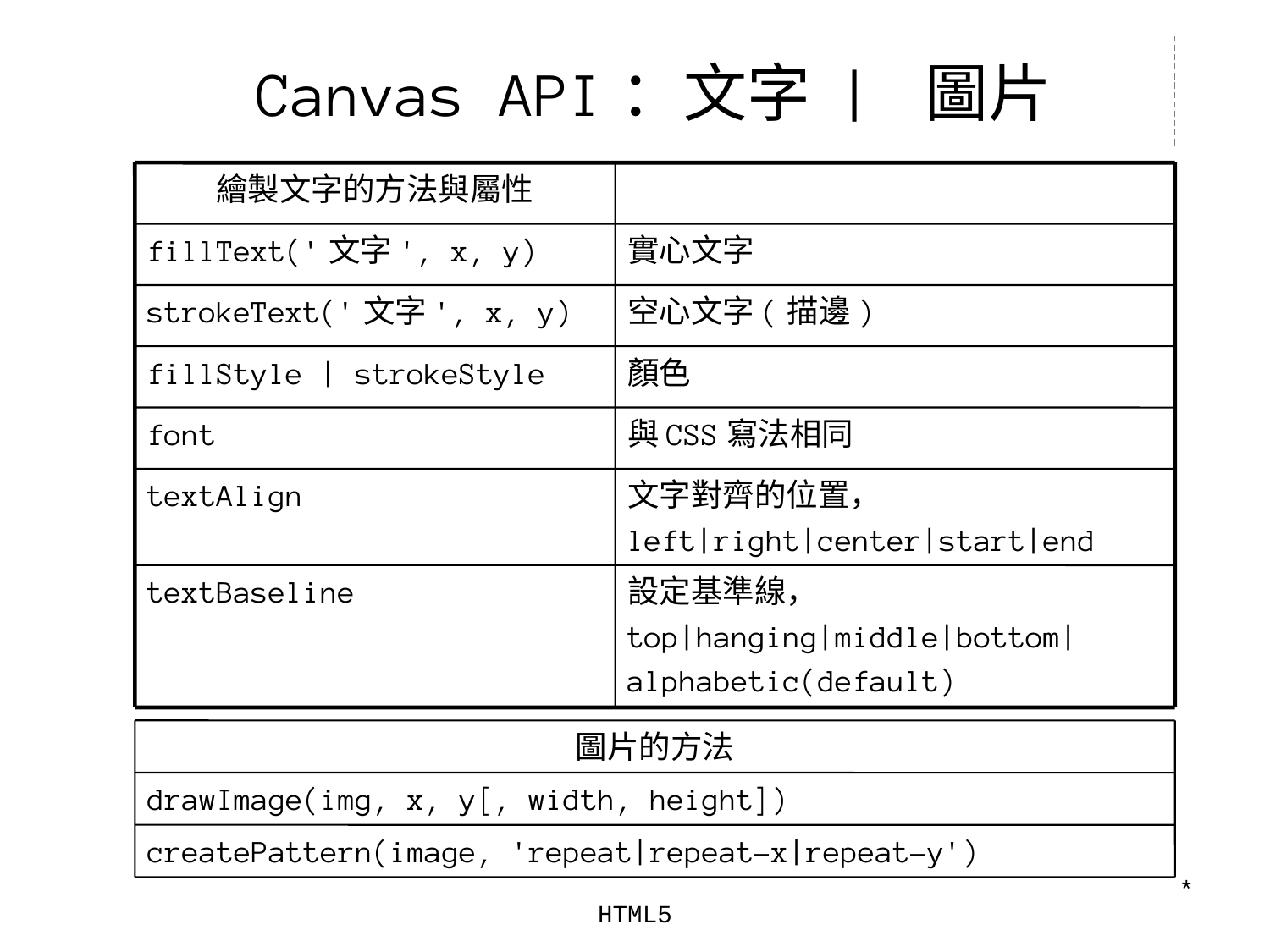

# Canvas API：文字 | 圖片
繪製文字的方法與屬性

fillText('文字', x, y)

實心文字
strokeText('文字', x, y)

空心文字(描邊)
fillStyle | strokeStyle

顏色
font

與CSS寫法相同
textAlign

文字對齊的位置，
left|right|center|start|end
textBaseline

設定基準線，
top|hanging|middle|bottom|
alphabetic(default)

圖片的方法

drawImage(img, x, y[, width, height])

createPattern(image, 'repeat|repeat-x|repeat-y')

*
HTML5